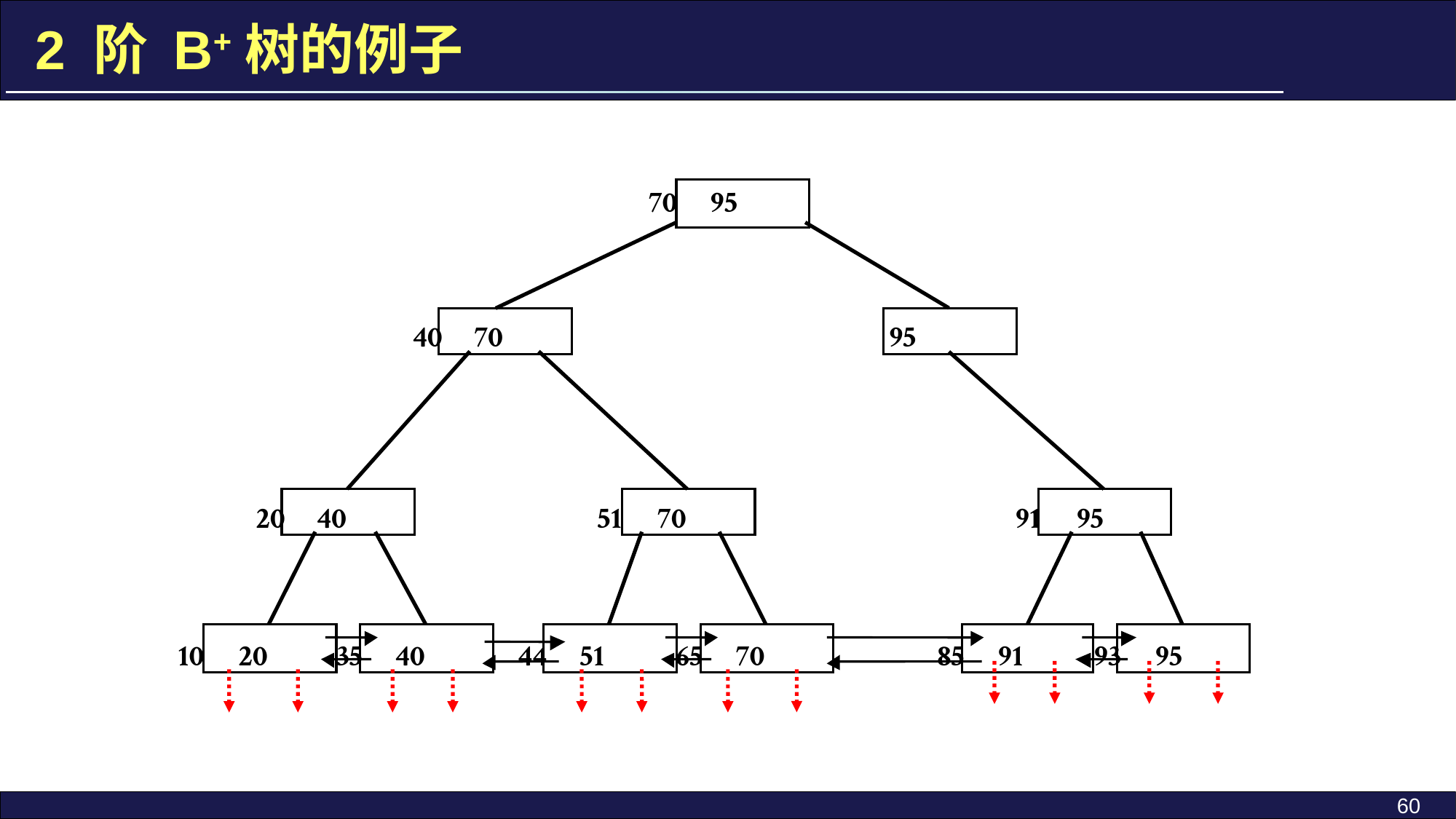

2 阶 B+树的例子

 70

 95

 40

 70

 95

 20

 40

 51

 70

 91

 95

 10

 20

 35

 40

 44

 51

 65

 70

 85

 91

 93

 95

60